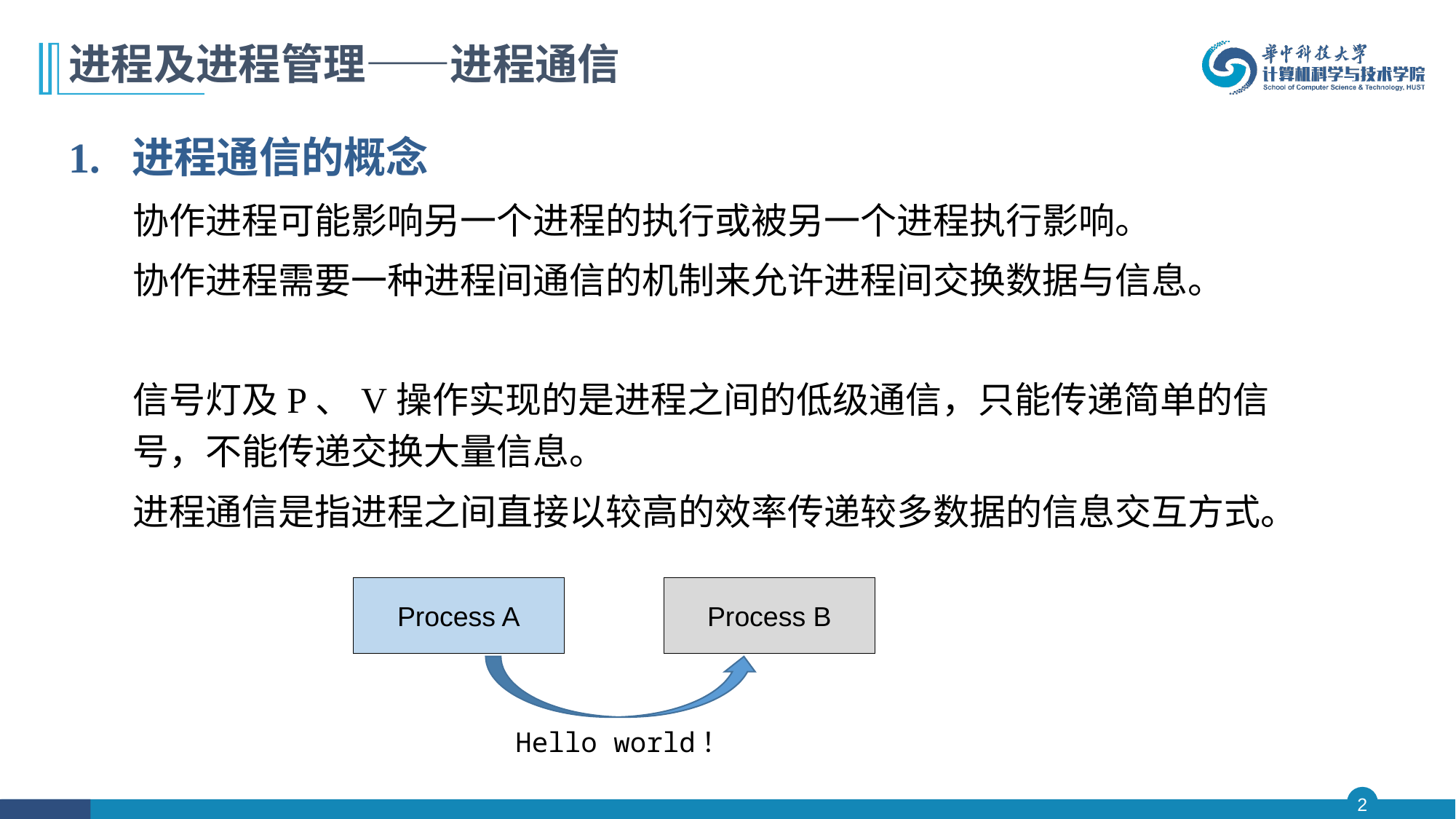

# 进程及进程管理——进程通信
1.  进程通信的概念
	协作进程可能影响另一个进程的执行或被另一个进程执行影响。
	协作进程需要一种进程间通信的机制来允许进程间交换数据与信息。

	信号灯及P、V操作实现的是进程之间的低级通信，只能传递简单的信号，不能传递交换大量信息。
	进程通信是指进程之间直接以较高的效率传递较多数据的信息交互方式。

Process A

Process B

Hello world！